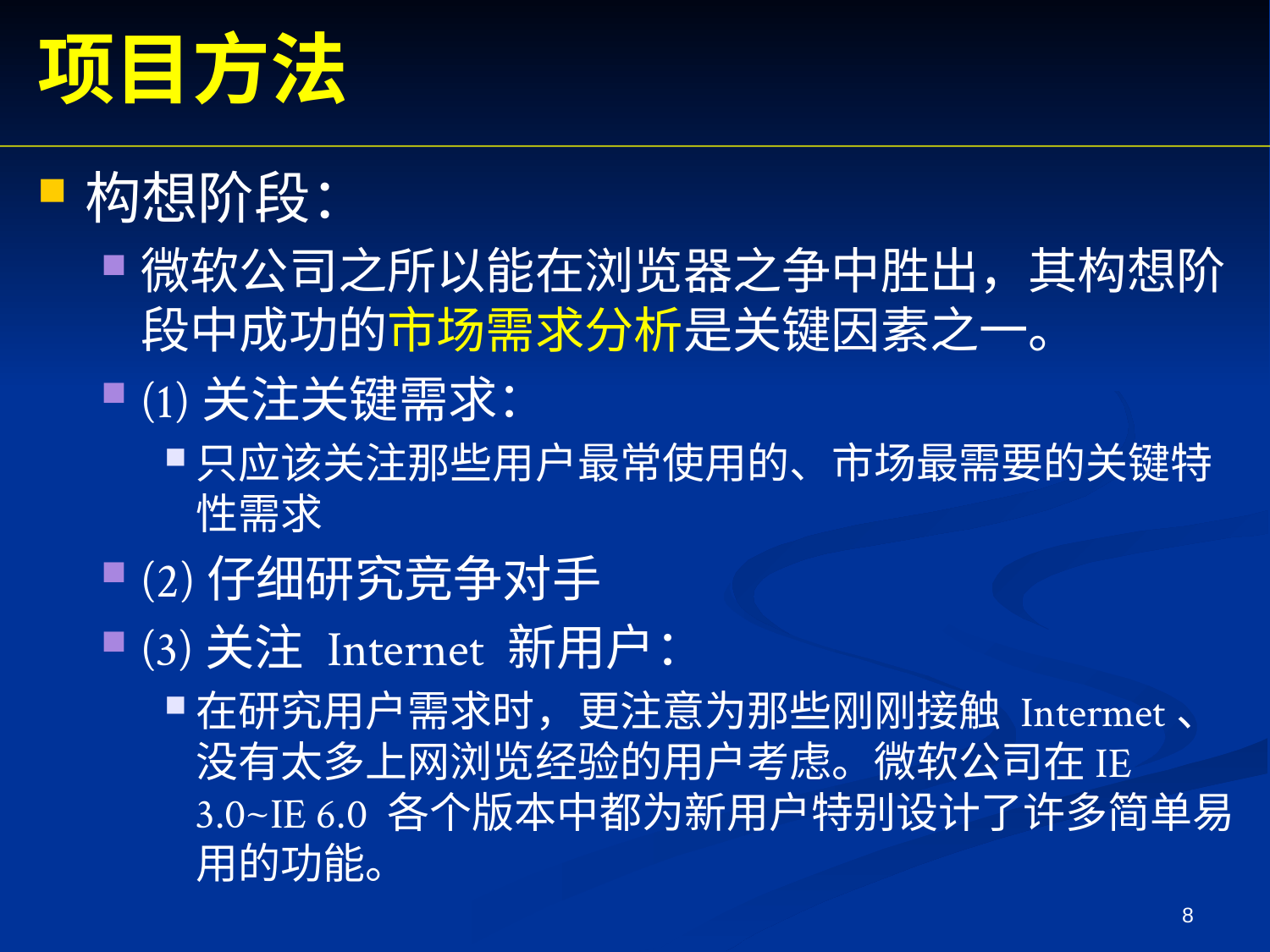

项目方法

构想阶段：
微软公司之所以能在浏览器之争中胜出，其构想阶段中成功的市场需求分析是关键因素之一。
(1)关注关键需求：
只应该关注那些用户最常使用的、市场最需要的关键特性需求
(2)仔细研究竞争对手
(3)关注 Internet 新用户：
在研究用户需求时，更注意为那些刚刚接触 Intermet、没有太多上网浏览经验的用户考虑。微软公司在IE 3.0~IE 6.0 各个版本中都为新用户特别设计了许多简单易用的功能。

8